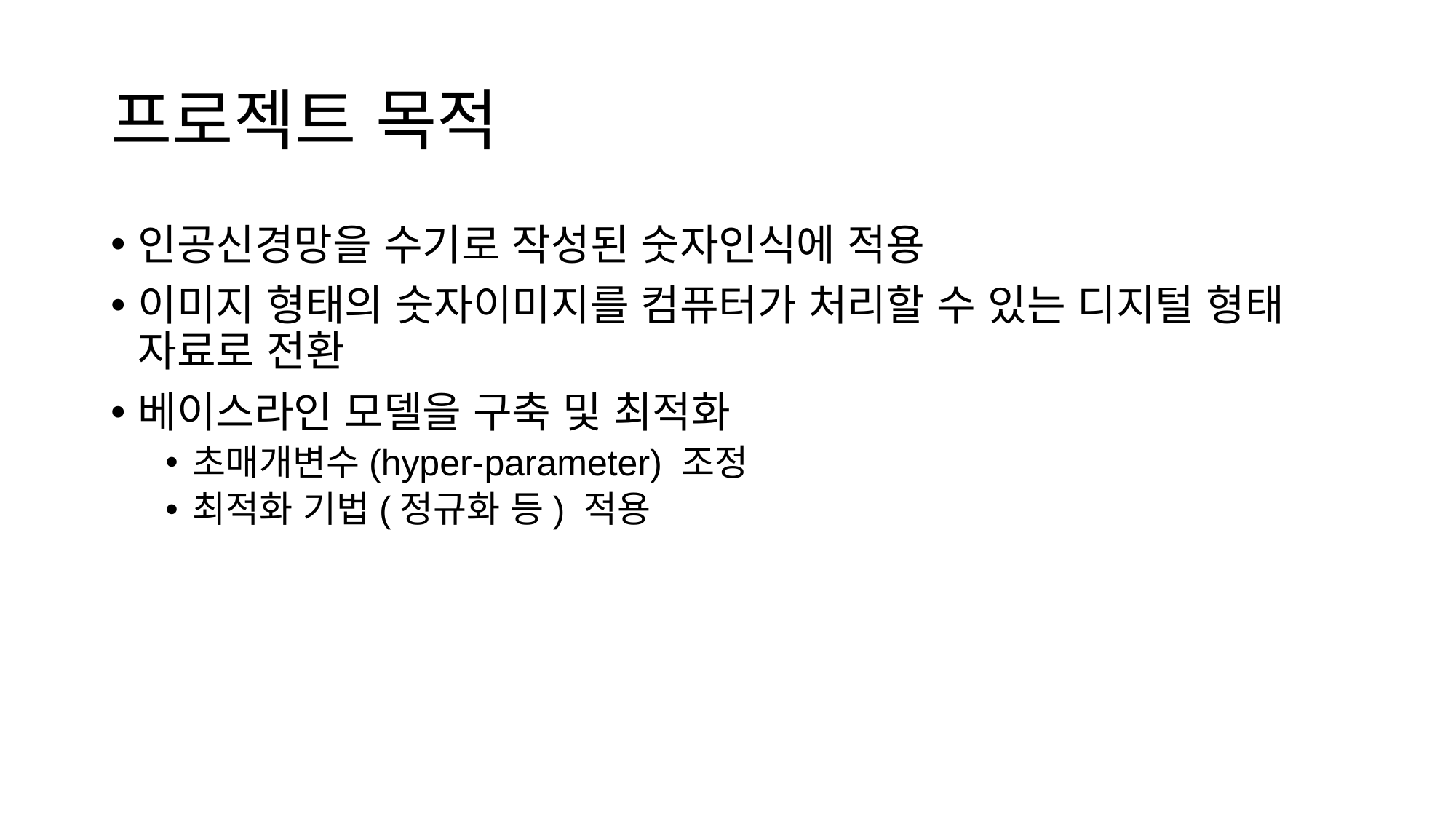

# 프로젝트 목적
인공신경망을 수기로 작성된 숫자인식에 적용
이미지 형태의 숫자이미지를 컴퓨터가 처리할 수 있는 디지털 형태 자료로 전환
베이스라인 모델을 구축 및 최적화
초매개변수(hyper-parameter) 조정
최적화 기법(정규화 등) 적용